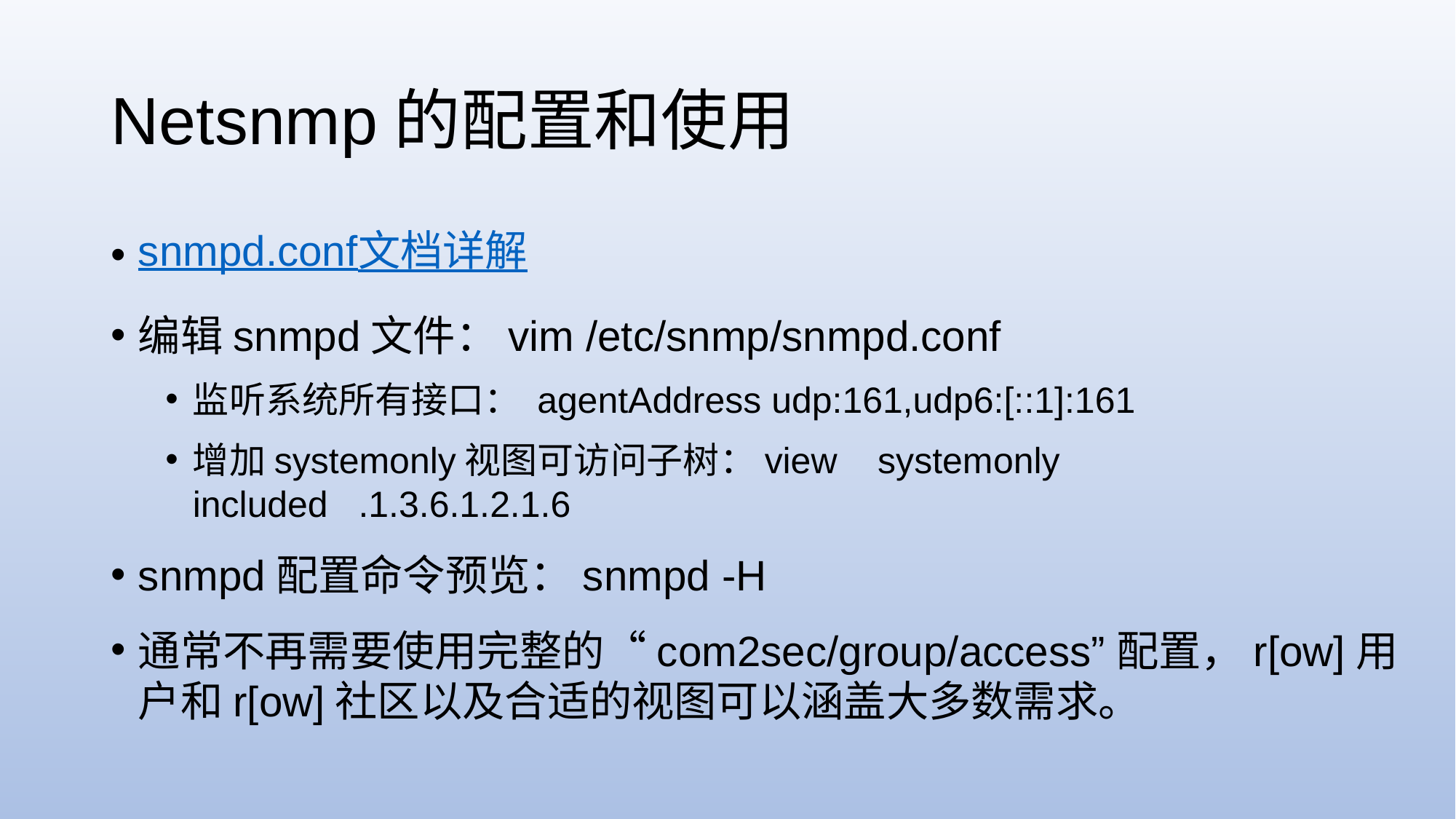

# Netsnmp的配置和使用
snmpd.conf文档详解
编辑snmpd文件：vim /etc/snmp/snmpd.conf
监听系统所有接口： agentAddress udp:161,udp6:[::1]:161
增加systemonly视图可访问子树：view    systemonly    included   .1.3.6.1.2.1.6
snmpd配置命令预览：snmpd -H
通常不再需要使用完整的“com2sec/group/access”配置，r[ow]用户和r[ow]社区以及合适的视图可以涵盖大多数需求。